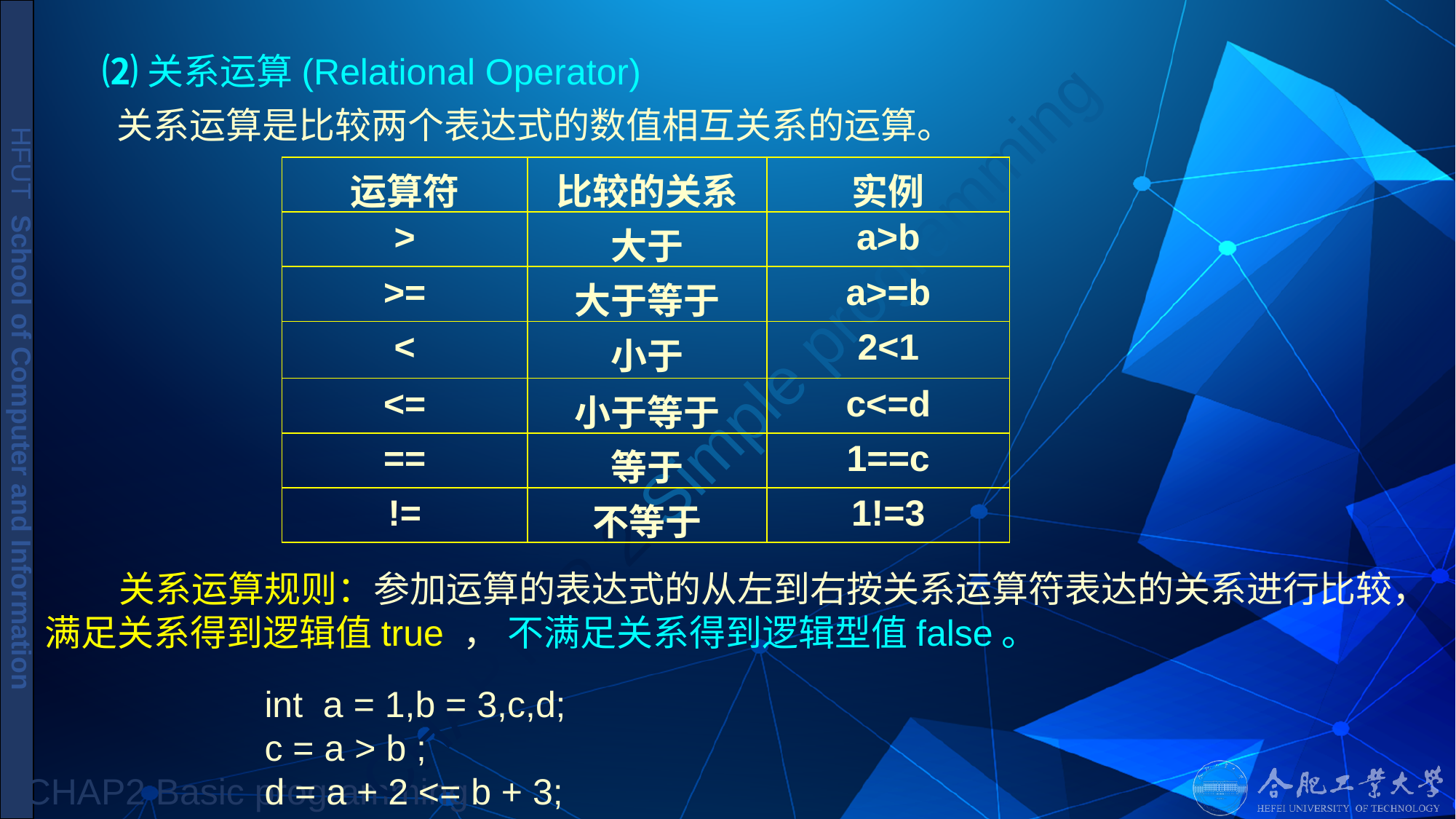

# ⑵关系运算(Relational Operator)
       关系运算是比较两个表达式的数值相互关系的运算。
| 运算符 | 比较的关系 | 实例 |
| --- | --- | --- |
| > | 大于 | a>b |
| >= | 大于等于 | a>=b |
| < | 小于 | 2<1 |
| <= | 小于等于 | c<=d |
| == | 等于 | 1==c |
| != | 不等于 | 1!=3 |
        关系运算规则：参加运算的表达式的从左到右按关系运算符表达的关系进行比较，满足关系得到逻辑值true ， 不满足关系得到逻辑型值false。
int  a = 1,b = 3,c,d;
c = a > b ;
d = a + 2 <= b + 3;